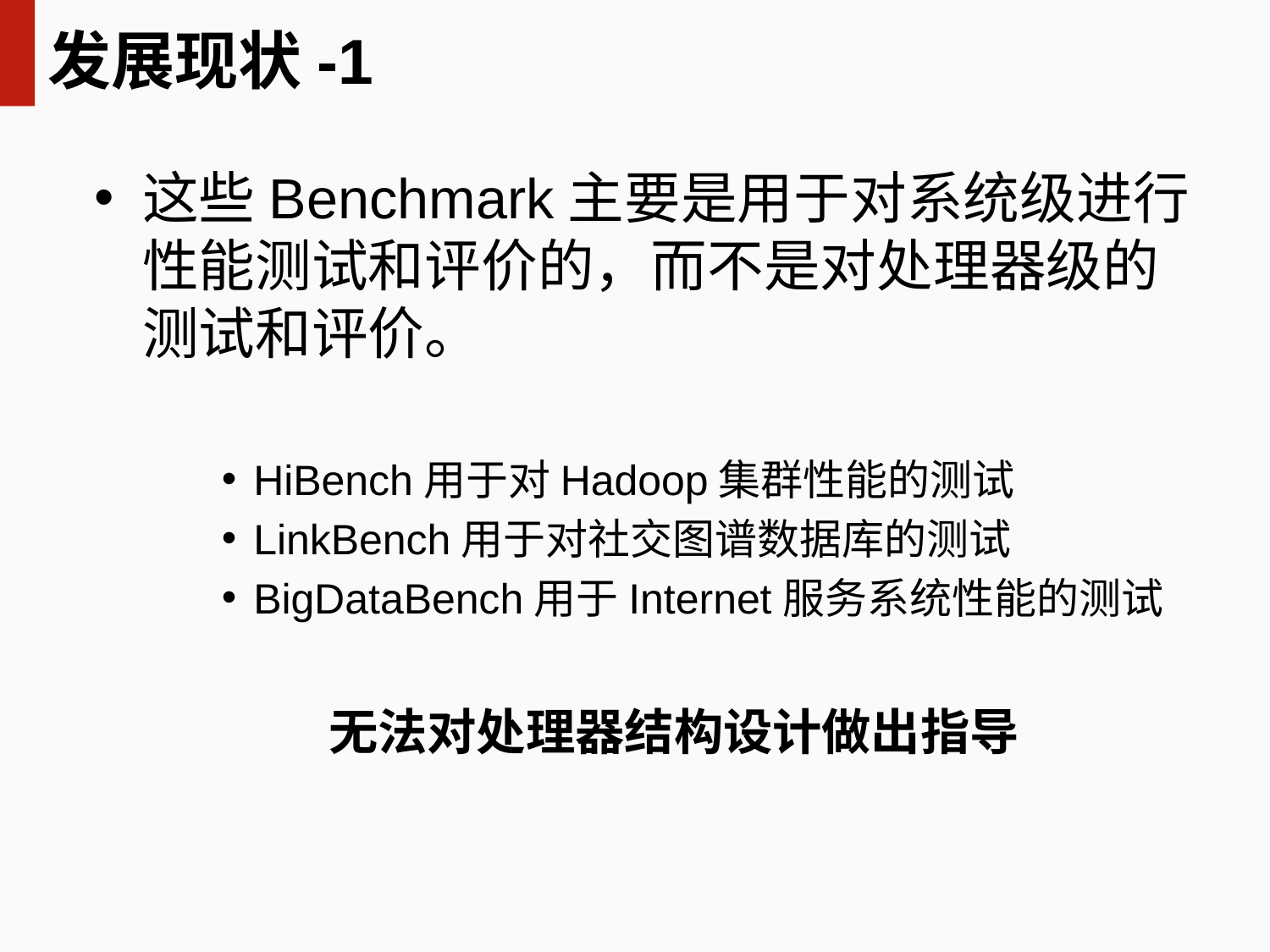

# 发展现状-1
这些Benchmark主要是用于对系统级进行性能测试和评价的，而不是对处理器级的测试和评价。

HiBench用于对Hadoop集群性能的测试
LinkBench用于对社交图谱数据库的测试
BigDataBench用于Internet服务系统性能的测试

无法对处理器结构设计做出指导